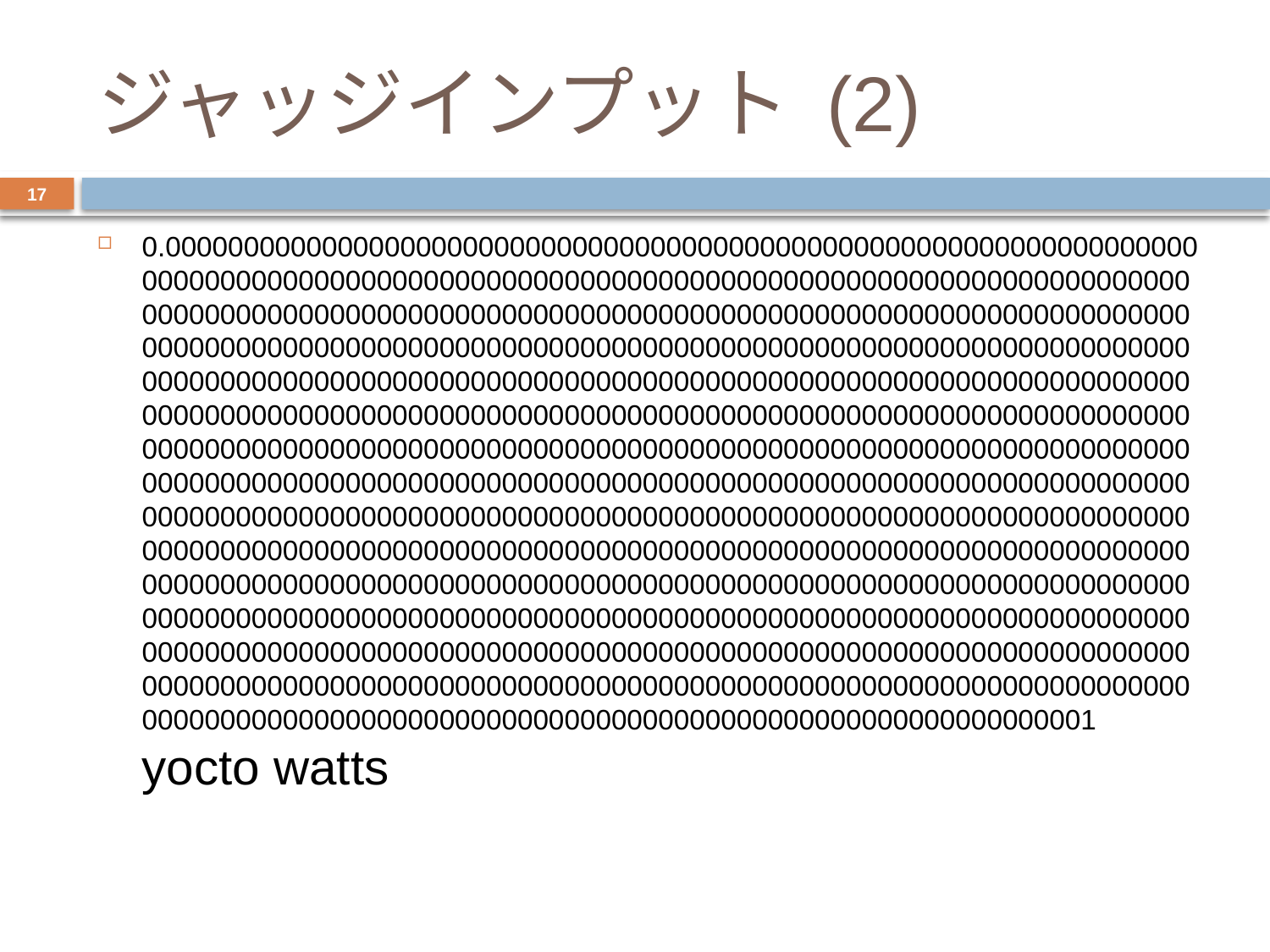

# ジャッジインプット (2)
17
0.00000000000000000000000000000000000000000000000000000000000000000000000000000000000000000000000000000000000000000000000000000000000000000000000000000000000000000000000000000000000000000000000000000000000000000000000000000000000000000000000000000000000000000000000000000000000000000000000000000000000000000000000000000000000000000000000000000000000000000000000000000000000000000000000000000000000000000000000000000000000000000000000000000000000000000000000000000000000000000000000000000000000000000000000000000000000000000000000000000000000000000000000000000000000000000000000000000000000000000000000000000000000000000000000000000000000000000000000000000000000000000000000000000000000000000000000000000000000000000000000000000000000000000000000000000000000000000000000000000000000000000000000000000000000000000000000000000000000000000000000000000000000000000000000000000000000000000000000000000000000000000000000000000000000000000000000000000000000000000000000000000000000000000000000000000000000001
yocto watts